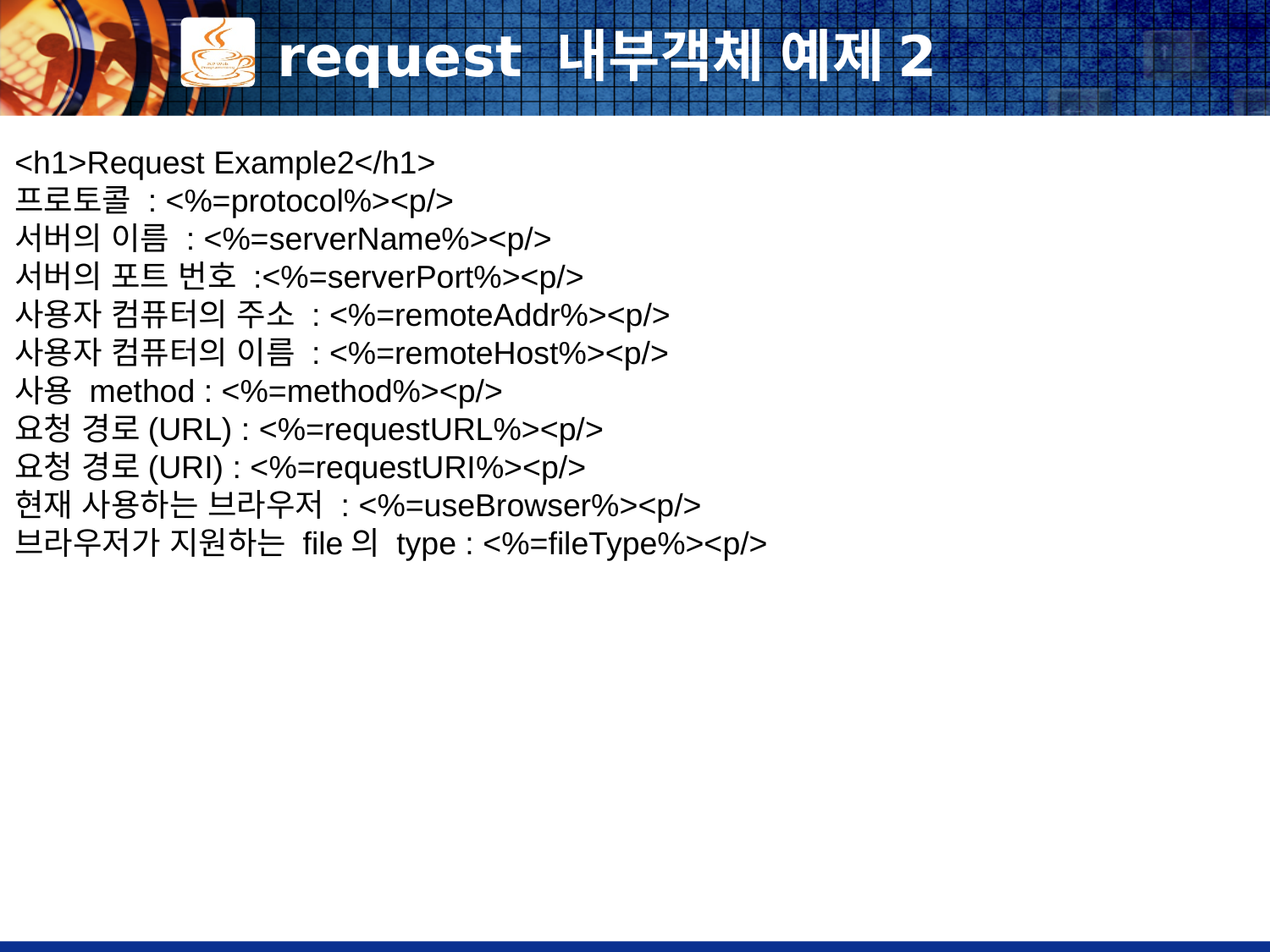

# request 내부객체 예제2
<h1>Request Example2</h1>
프로토콜 : <%=protocol%><p/>
서버의 이름 : <%=serverName%><p/>
서버의 포트 번호 :<%=serverPort%><p/>
사용자 컴퓨터의 주소 : <%=remoteAddr%><p/>
사용자 컴퓨터의 이름 : <%=remoteHost%><p/>
사용 method : <%=method%><p/>
요청 경로(URL) : <%=requestURL%><p/>
요청 경로(URI) : <%=requestURI%><p/>
현재 사용하는 브라우저 : <%=useBrowser%><p/>
브라우저가 지원하는 file의 type : <%=fileType%><p/>